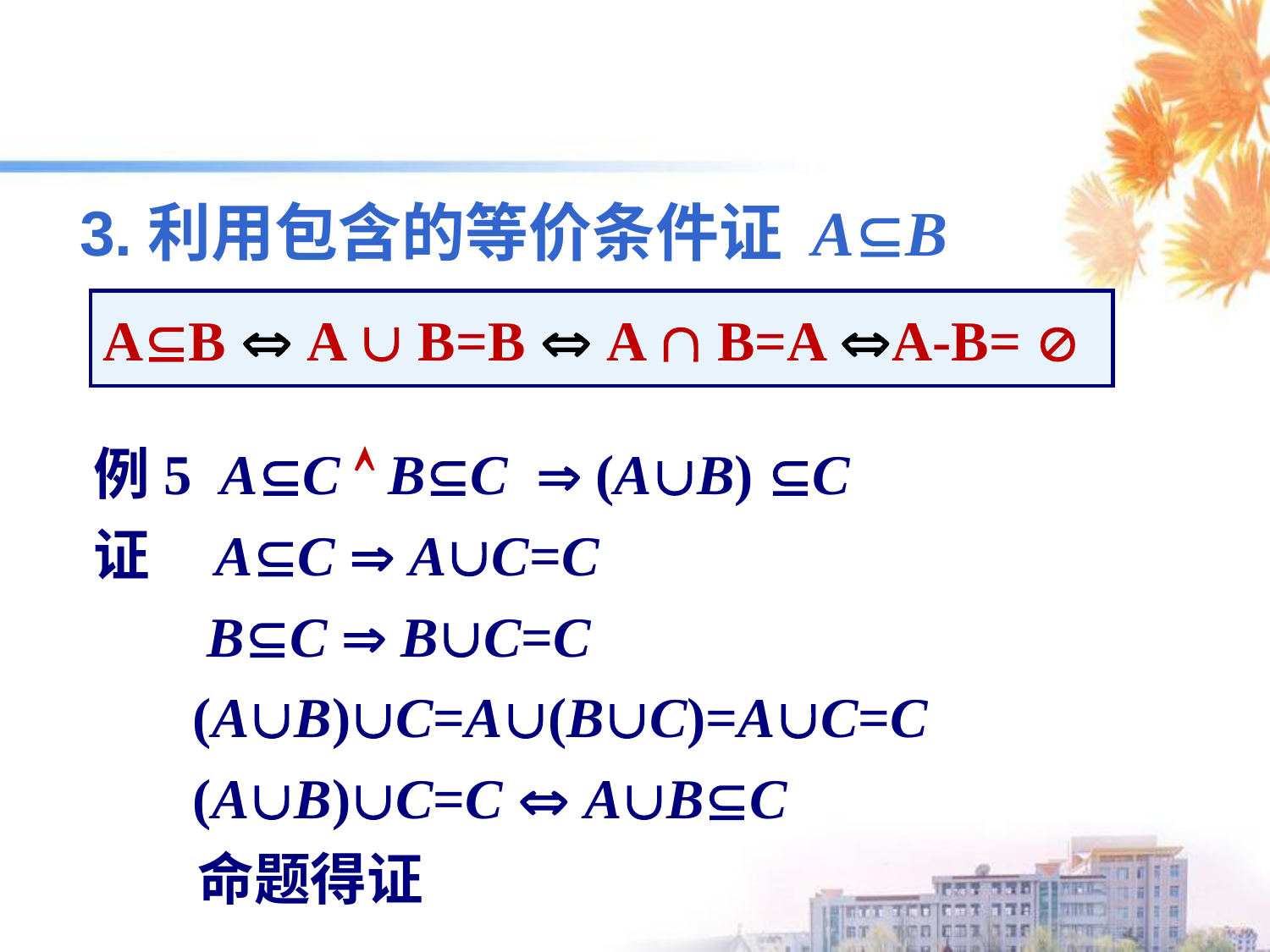

# 3.利用包含的等价条件证 A⊆B
A⊆B ⇔ A ∪ B=B ⇔ A ∩ B=A ⇔A-B= ∅

例5  A⊆C ∧ B⊆C  ⇒ (A∪B) ⊆C
证    A⊆C ⇒ A∪C=C
        B⊆C ⇒ B∪C=C
       (A∪B)∪C=A∪(B∪C)=A∪C=C
       (A∪B)∪C=C ⇔ A∪B⊆C
       命题得证

28